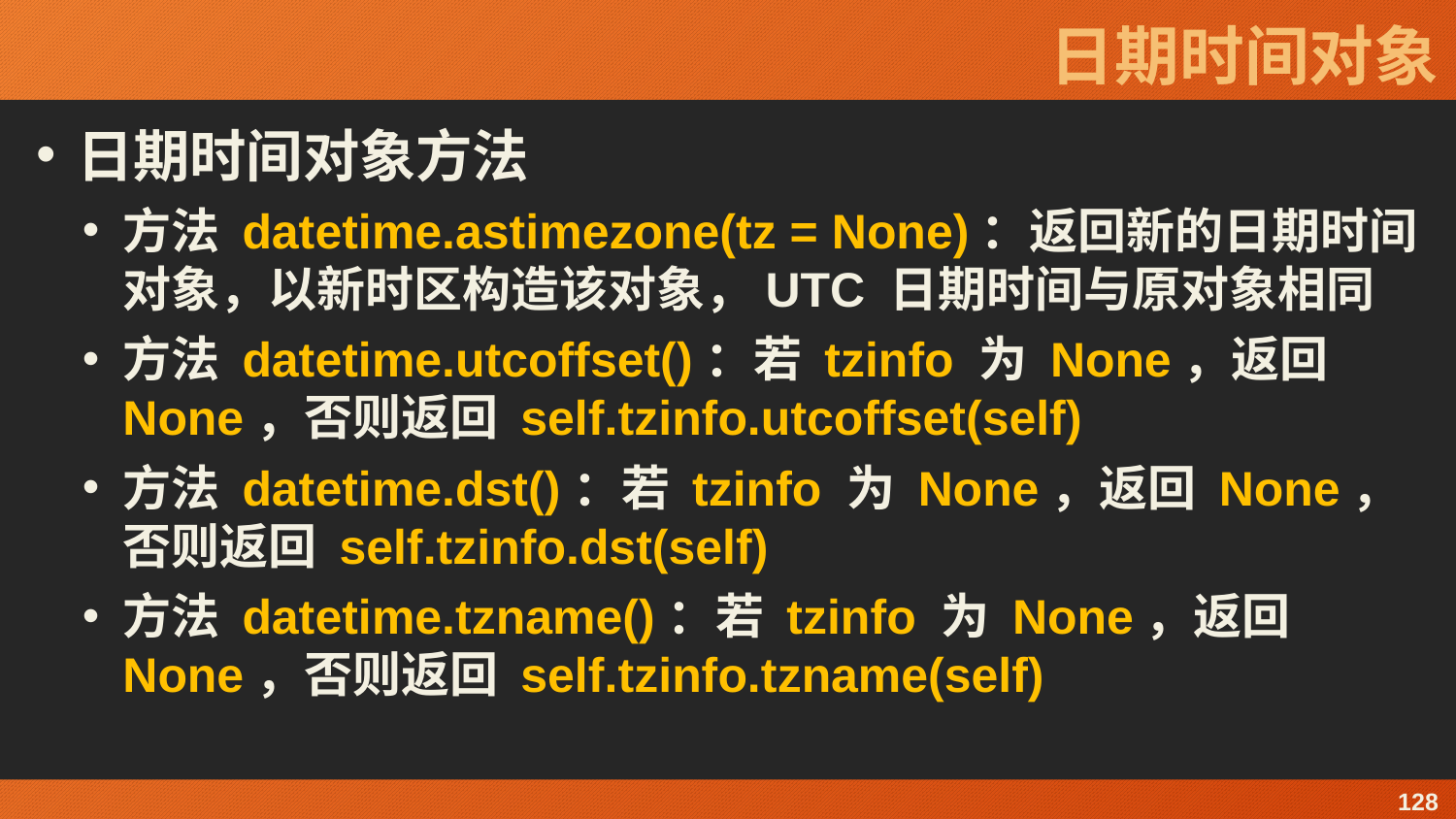

# 日期时间对象
日期时间对象方法
方法 datetime.astimezone(tz = None)：返回新的日期时间对象，以新时区构造该对象，UTC 日期时间与原对象相同
方法 datetime.utcoffset()：若 tzinfo 为 None，返回 None，否则返回 self.tzinfo.utcoffset(self)
方法 datetime.dst()：若 tzinfo 为 None，返回 None，否则返回 self.tzinfo.dst(self)
方法 datetime.tzname()：若 tzinfo 为 None，返回 None，否则返回 self.tzinfo.tzname(self)
128